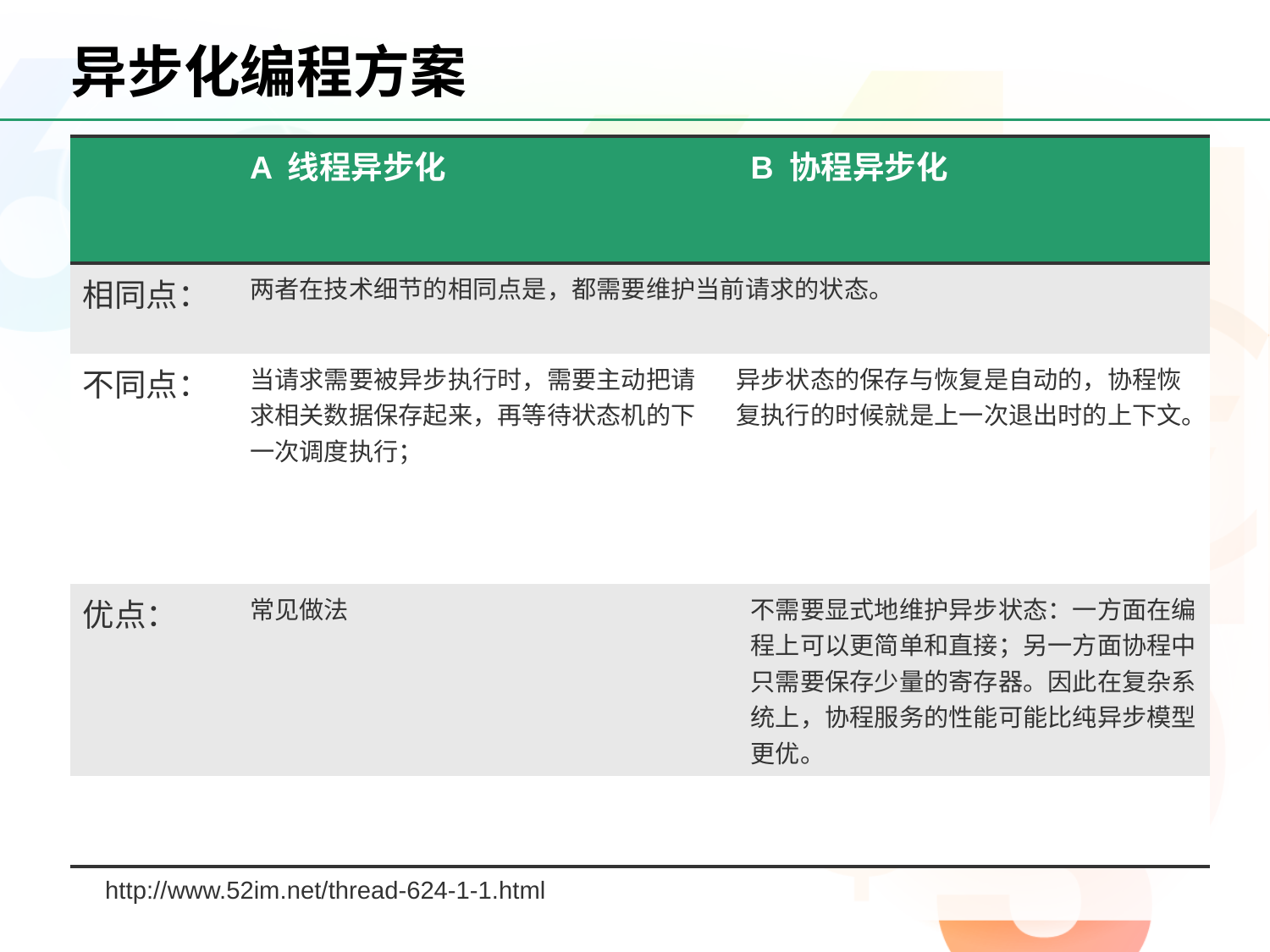

# 异步化编程方案
|  | A 线程异步化 |  | B 协程异步化 |
| --- | --- | --- | --- |
| 相同点： | 两者在技术细节的相同点是，都需要维护当前请求的状态。 |  |  |
| 不同点： | 当请求需要被异步执行时，需要主动把请求相关数据保存起来，再等待状态机的下一次调度执行； | 异步状态的保存与恢复是自动的，协程恢复执行的时候就是上一次退出时的上下文。 |  |
| 优点： | 常见做法 |  | 不需要显式地维护异步状态：一方面在编程上可以更简单和直接；另一方面协程中只需要保存少量的寄存器。因此在复杂系统上，协程服务的性能可能比纯异步模型更优。 |
|  |  |  |  |
http://www.52im.net/thread-624-1-1.html